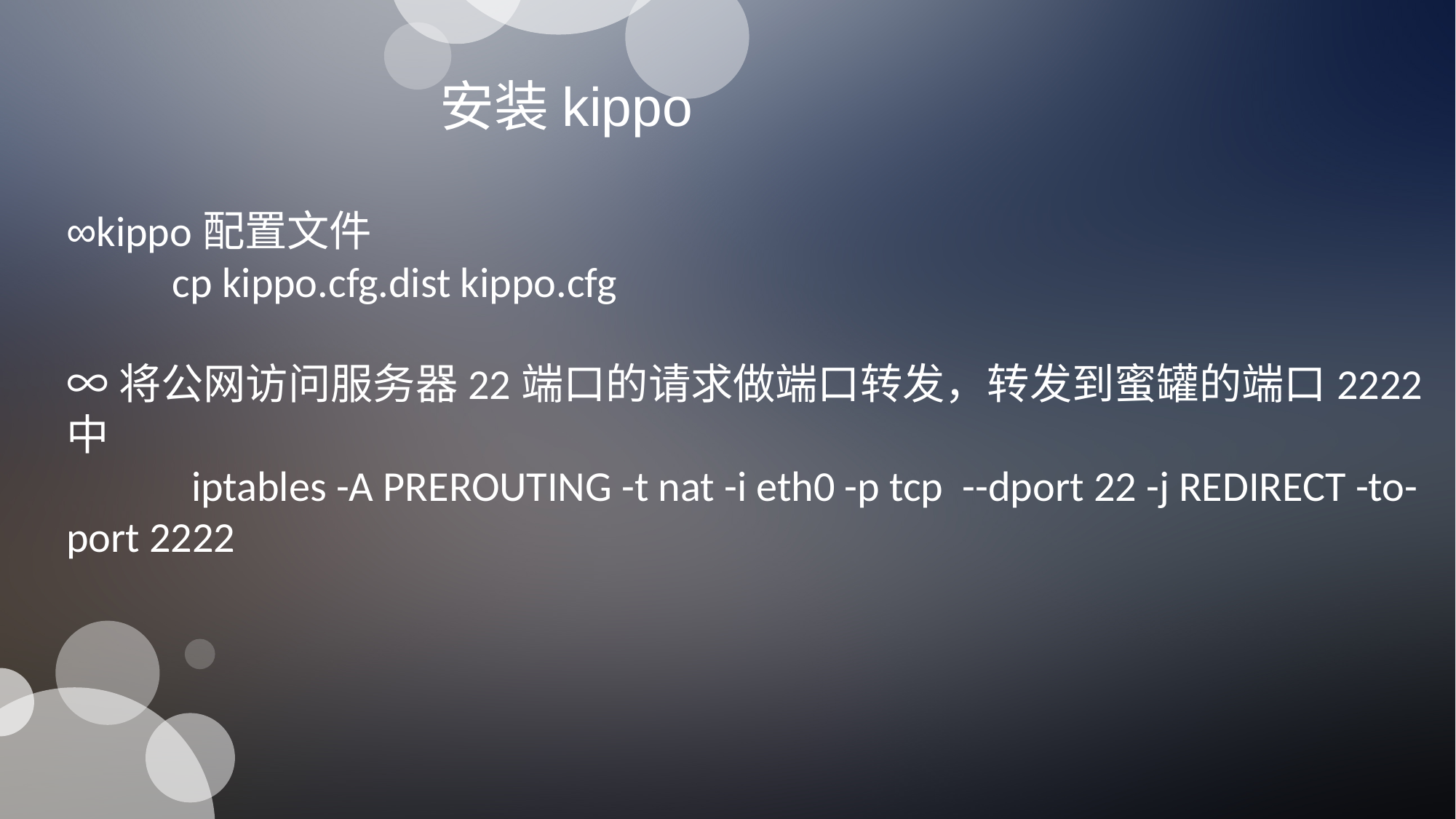

安装kippo

∞kippo配置文件
           cp kippo.cfg.dist kippo.cfg

∞将公网访问服务器22端口的请求做端口转发，转发到蜜罐的端口2222中
             iptables -A PREROUTING -t nat -i eth0 -p tcp  --dport 22 -j REDIRECT -to-port 2222